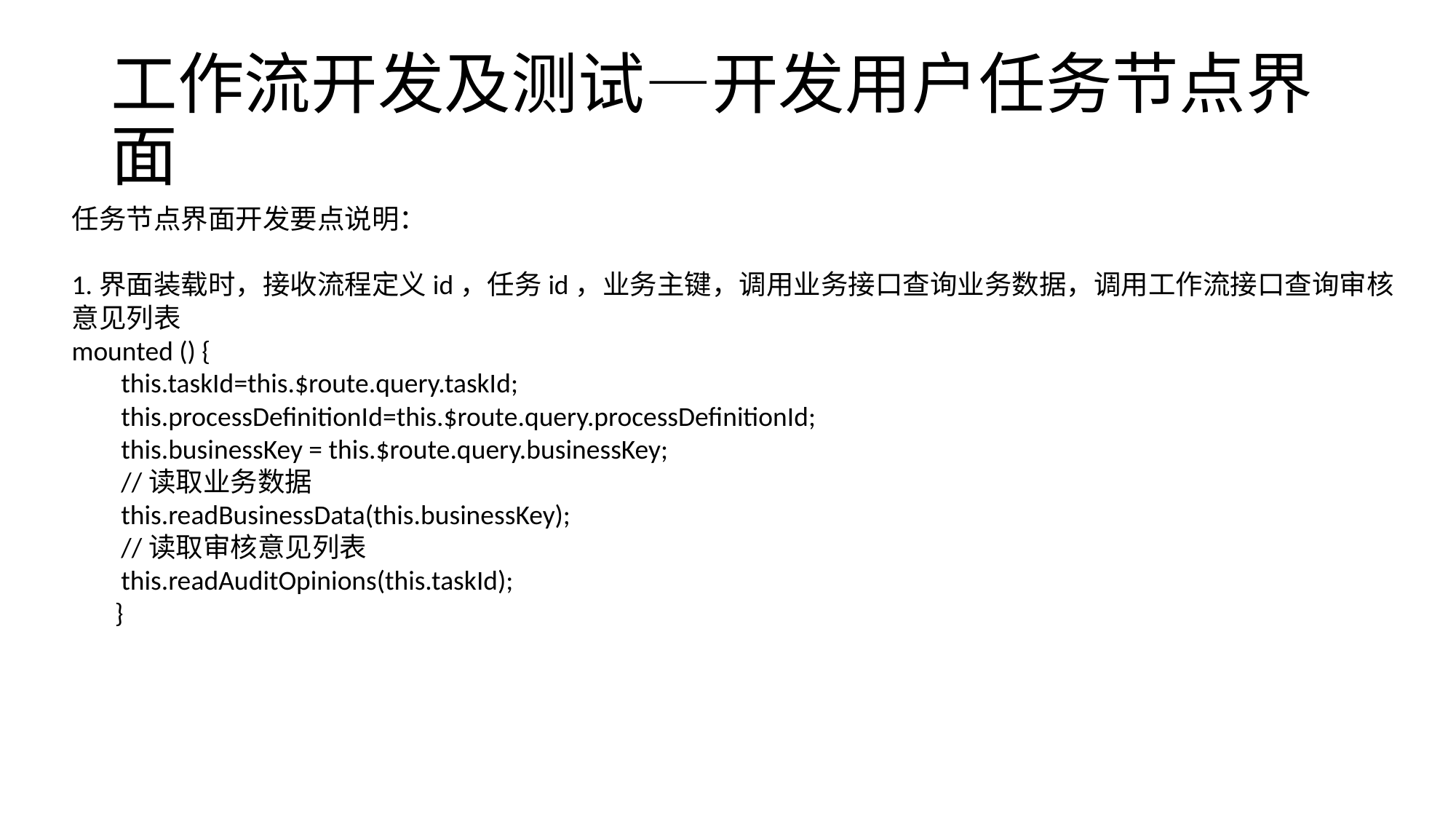

# 工作流开发及测试—开发用户任务节点界面
任务节点界面开发要点说明：

1.界面装载时，接收流程定义id，任务id，业务主键，调用业务接口查询业务数据，调用工作流接口查询审核意见列表
mounted () {
        this.taskId=this.$route.query.taskId;
        this.processDefinitionId=this.$route.query.processDefinitionId;
        this.businessKey = this.$route.query.businessKey;
        //读取业务数据
        this.readBusinessData(this.businessKey);
        //读取审核意见列表
        this.readAuditOpinions(this.taskId);
       }